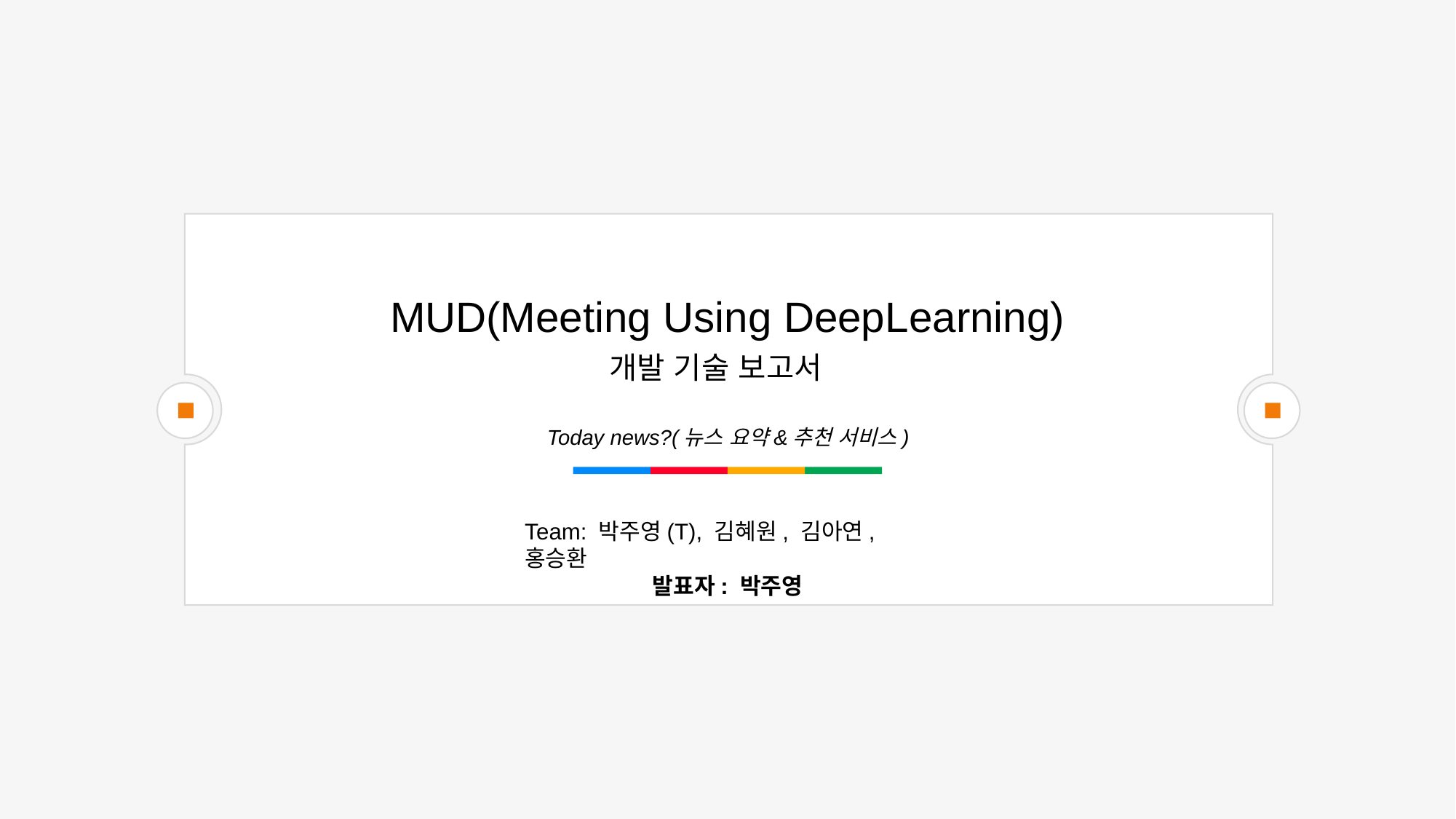

MUD(Meeting Using DeepLearning)
개발 기술 보고서

Today news?(뉴스 요약&추천 서비스)

Team: 박주영(T), 김혜원, 김아연, 홍승환
발표자: 박주영